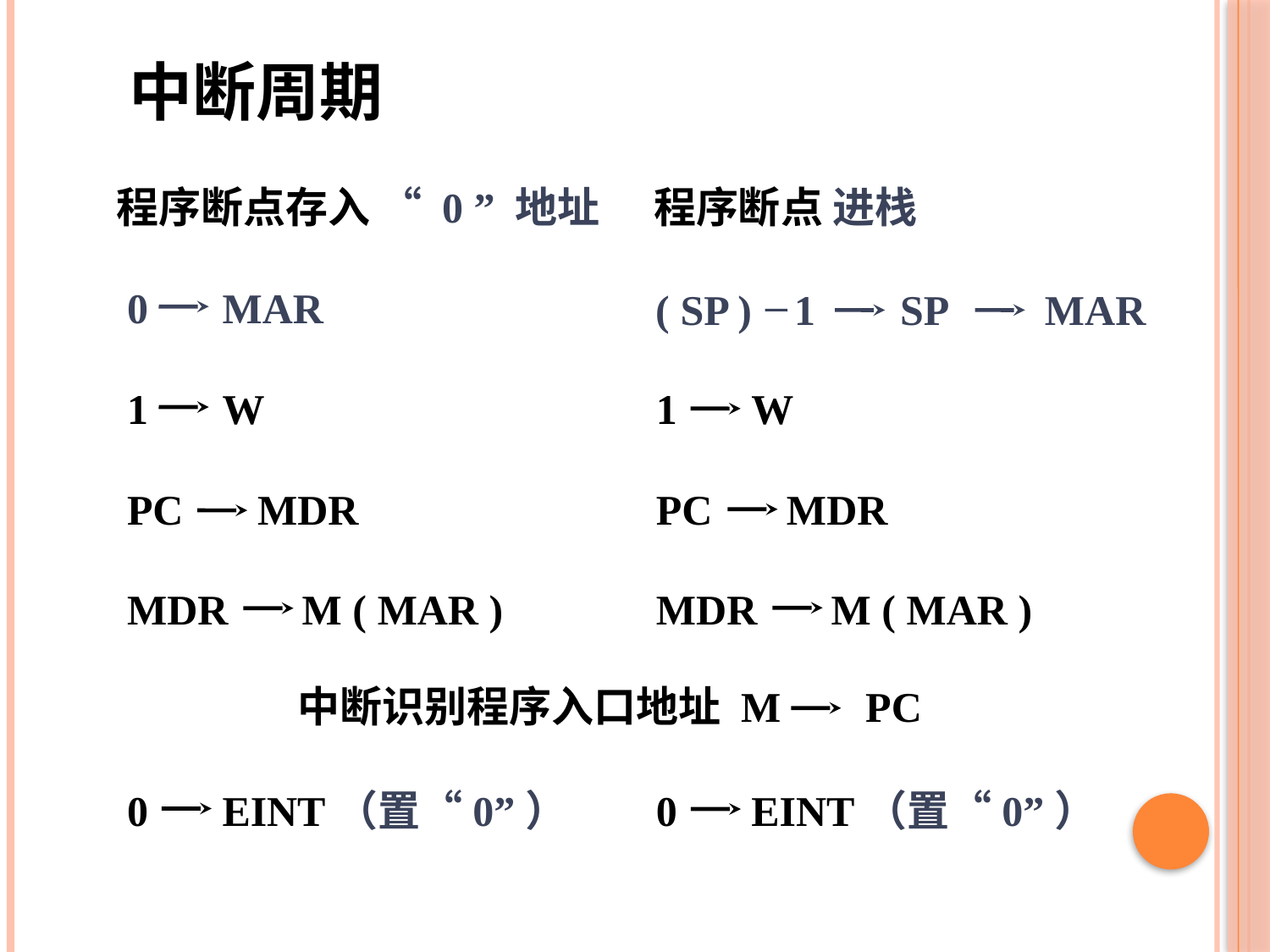

中断周期
程序断点存入 “ 0 ” 地址
0       MAR

1       W

PC       MDR

MDR       M ( MAR )

向量地址        PC

0       EINT（置“0”）

程序断点 进栈
( SP )    1        SP         MAR

1       W

PC       MDR

MDR       M ( MAR )

向量地址       PC

0       EINT（置“0”）

中断识别程序入口地址 M        PC